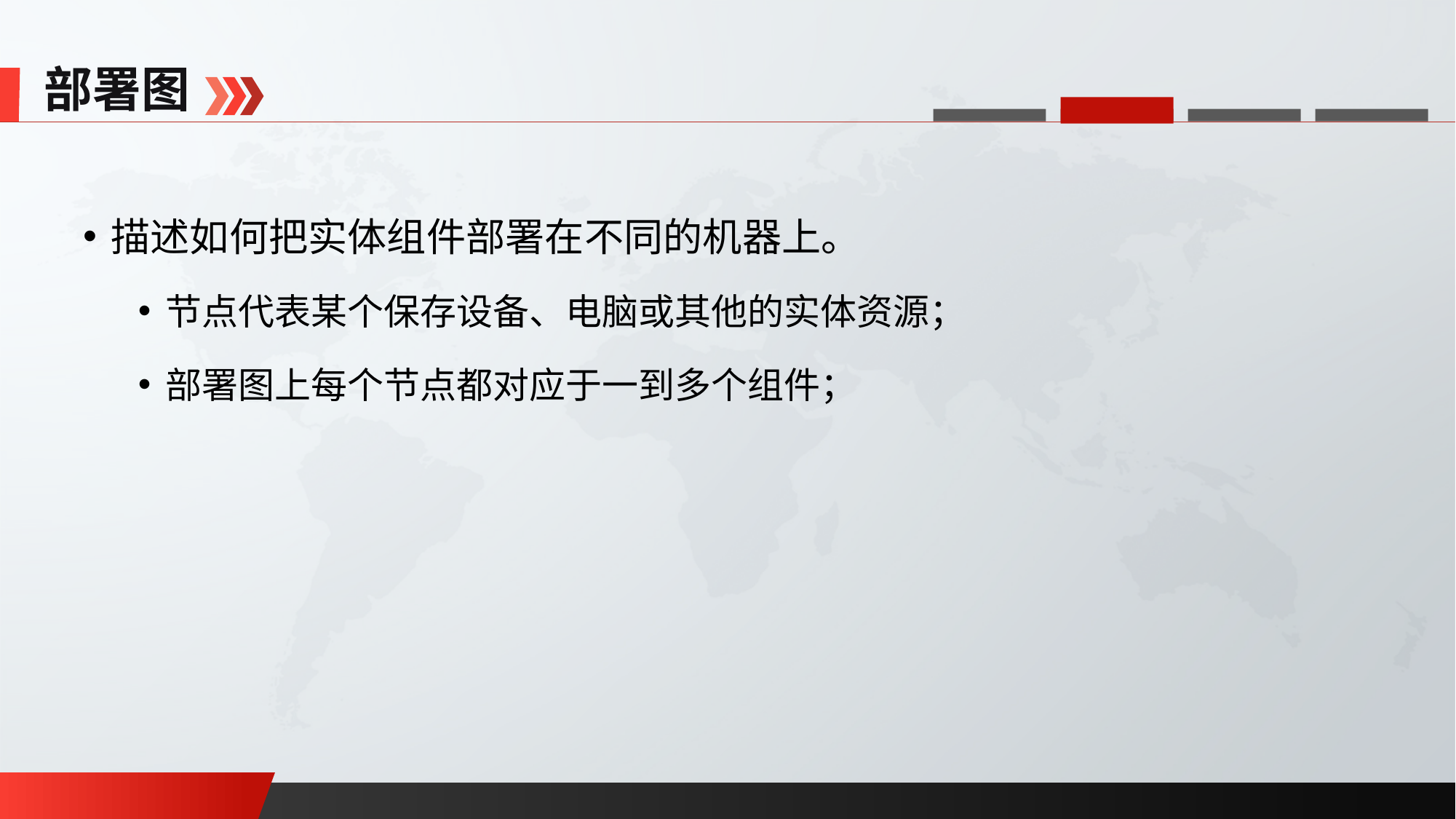

部署图

描述如何把实体组件部署在不同的机器上。
节点代表某个保存设备、电脑或其他的实体资源；
部署图上每个节点都对应于一到多个组件；